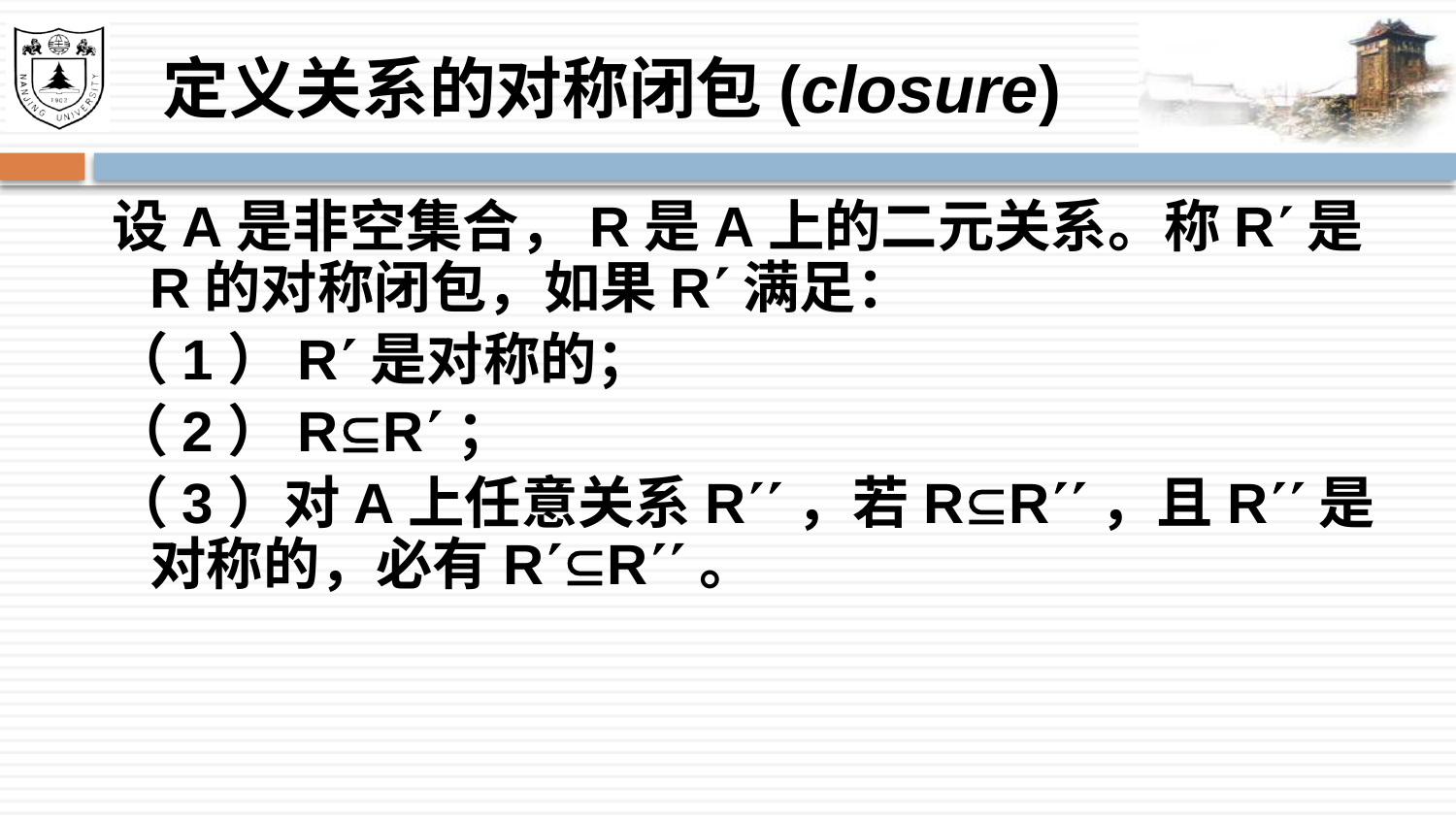

# 定义关系的对称闭包(closure)
设A是非空集合，R是A上的二元关系。称R′是R的对称闭包，如果R′满足：
（1）R′是对称的；
（2）R⊆R′；
（3）对A上任意关系R′′，若R⊆R′′，且R′′是对称的，必有R′⊆R′′。